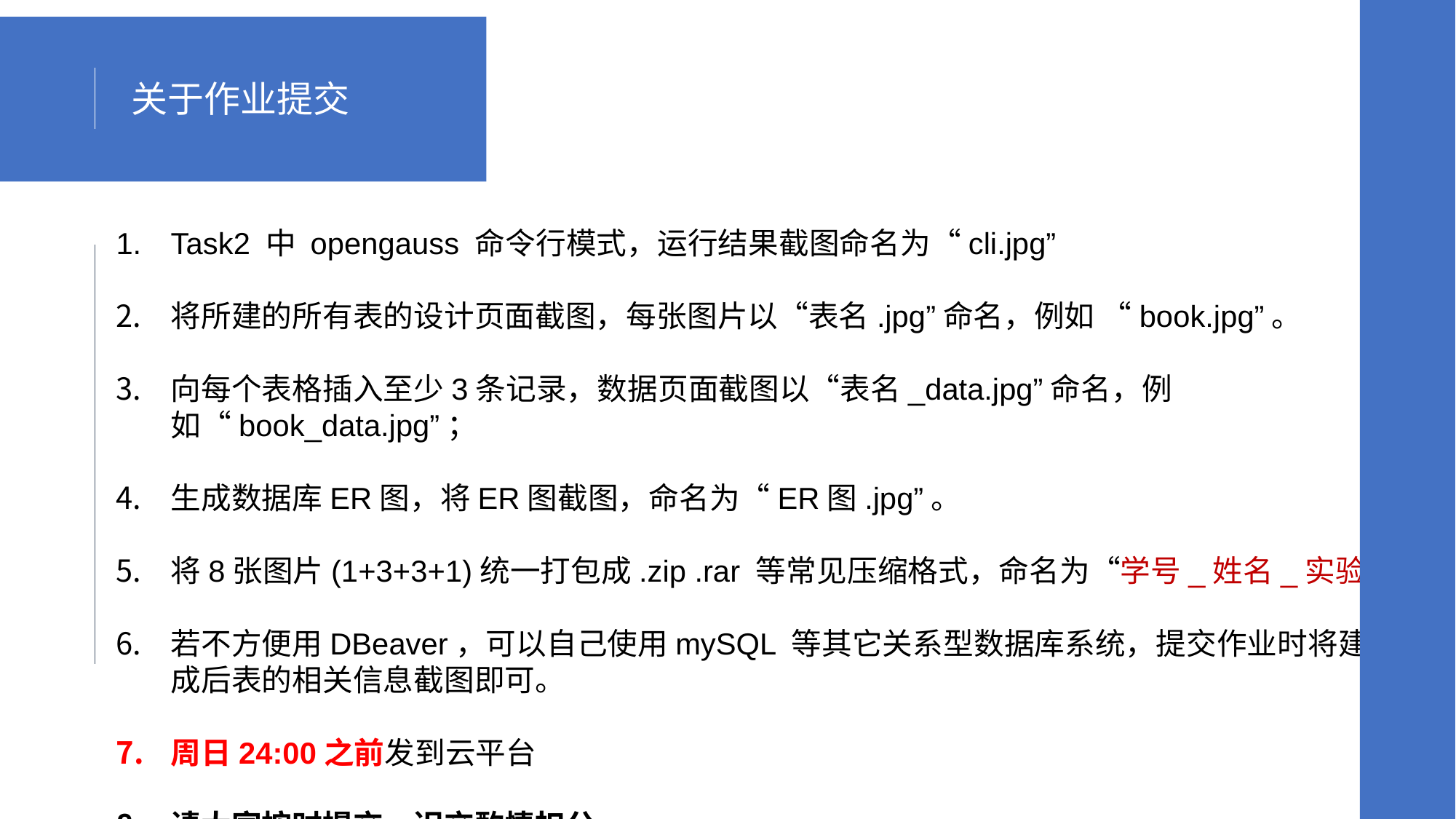

关于作业提交
Task2 中 opengauss 命令行模式，运行结果截图命名为“cli.jpg”

将所建的所有表的设计页面截图，每张图片以“表名.jpg”命名，例如 “book.jpg”。

向每个表格插入至少3条记录，数据页面截图以“表名_data.jpg”命名，例如“book_data.jpg”；

生成数据库ER图，将ER图截图，命名为“ER图.jpg”。

将8张图片(1+3+3+1)统一打包成.zip .rar 等常见压缩格式，命名为“学号_姓名_实验1”。

若不方便用DBeaver，可以自己使用mySQL 等其它关系型数据库系统，提交作业时将建表完成后表的相关信息截图即可。

周日24:00之前发到云平台

请大家按时提交，迟交酌情扣分。